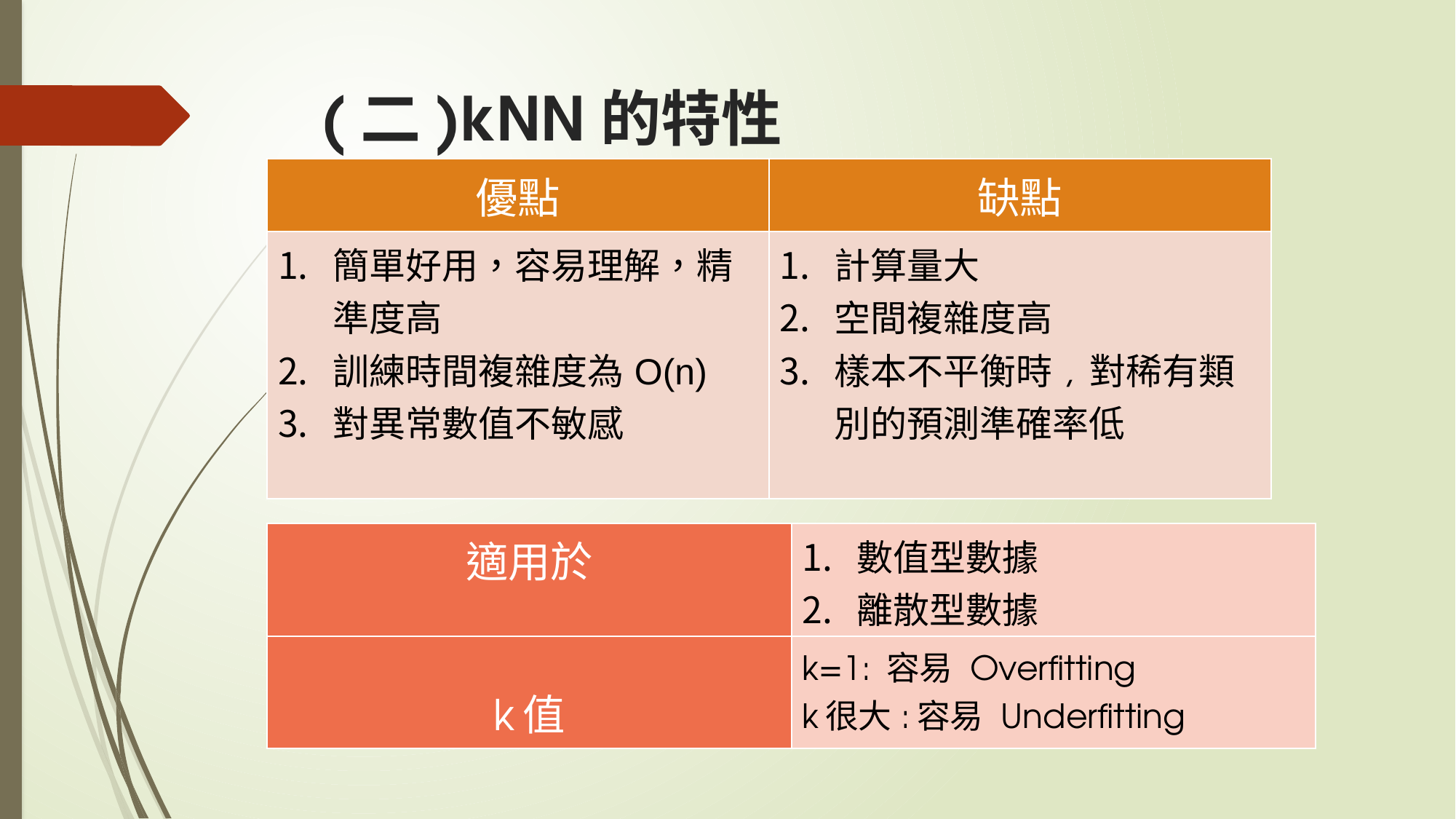

# (二)kNN的特性
| 優點 | 缺點 |
| --- | --- |
| 簡單好用，容易理解，精準度高 訓練時間複雜度為O(n) 對異常數值不敏感 | 計算量大 空間複雜度高 樣本不平衡時, 對稀有類別的預測準確率低 |
| 適用於 | 數值型數據 離散型數據 |
| --- | --- |
| k值 | k=1: 容易 Overfitting k很大:容易 Underfitting |
| --- | --- |